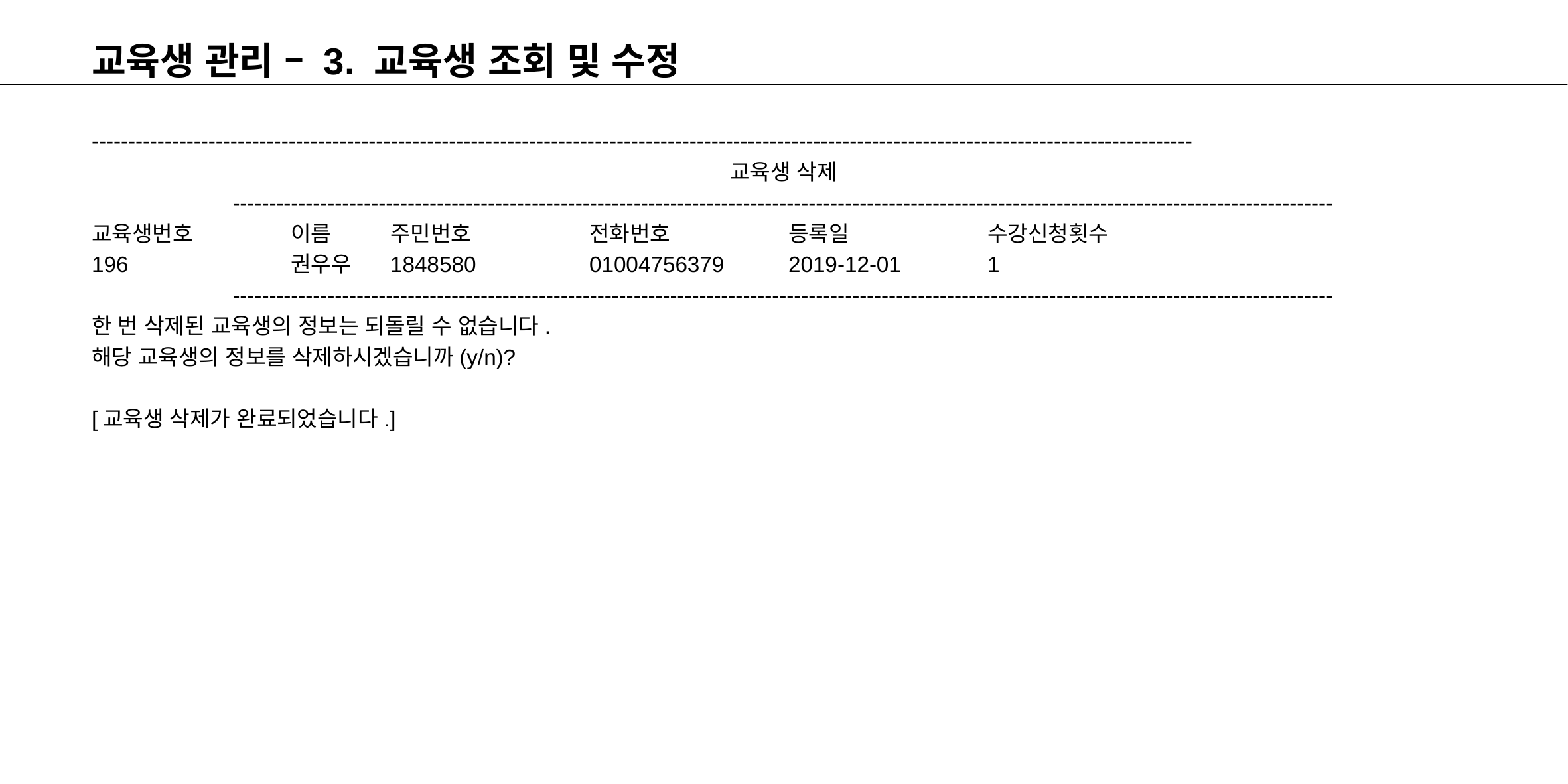

# 교육생 관리 – 3. 교육생 조회 및 수정
-------------------------------------------------------------------------------------------------------------------------------------------------------
교육생 삭제
-------------------------------------------------------------------------------------------------------------------------------------------------------
교육생번호	이름	주민번호		전화번호		등록일		수강신청횟수
196		권우우	1848580		01004756379	2019-12-01	1
-------------------------------------------------------------------------------------------------------------------------------------------------------
한 번 삭제된 교육생의 정보는 되돌릴 수 없습니다.
해당 교육생의 정보를 삭제하시겠습니까(y/n)?

[교육생 삭제가 완료되었습니다.]